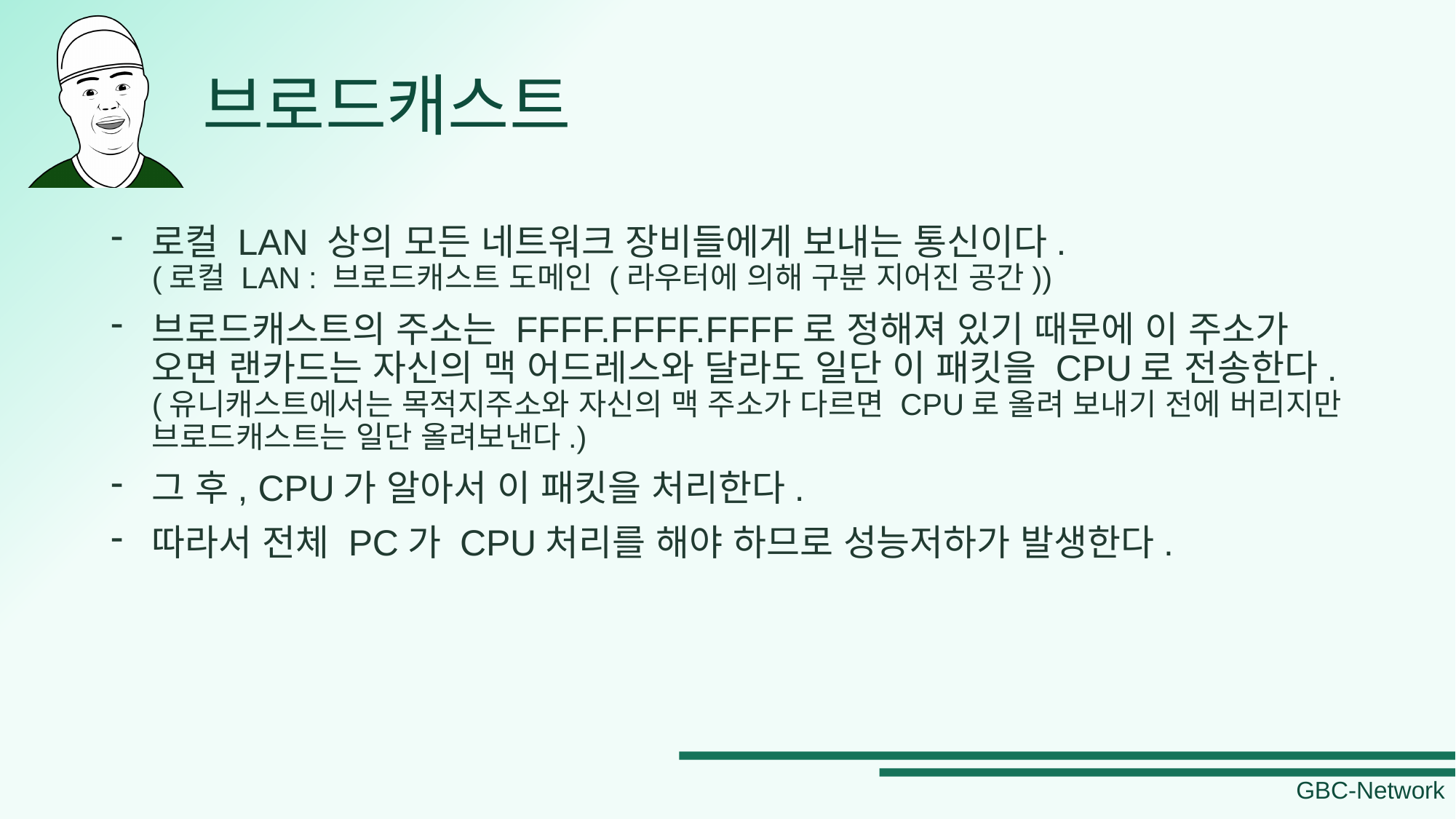

# 브로드캐스트
로컬 LAN 상의 모든 네트워크 장비들에게 보내는 통신이다.
(로컬 LAN : 브로드캐스트 도메인 (라우터에 의해 구분 지어진 공간))
브로드캐스트의 주소는 FFFF.FFFF.FFFF로 정해져 있기 때문에 이 주소가 오면 랜카드는 자신의 맥 어드레스와 달라도 일단 이 패킷을 CPU로 전송한다.
(유니캐스트에서는 목적지주소와 자신의 맥 주소가 다르면 CPU로 올려 보내기 전에 버리지만 브로드캐스트는 일단 올려보낸다.)
그 후, CPU가 알아서 이 패킷을 처리한다.
따라서 전체 PC가 CPU처리를 해야 하므로 성능저하가 발생한다.